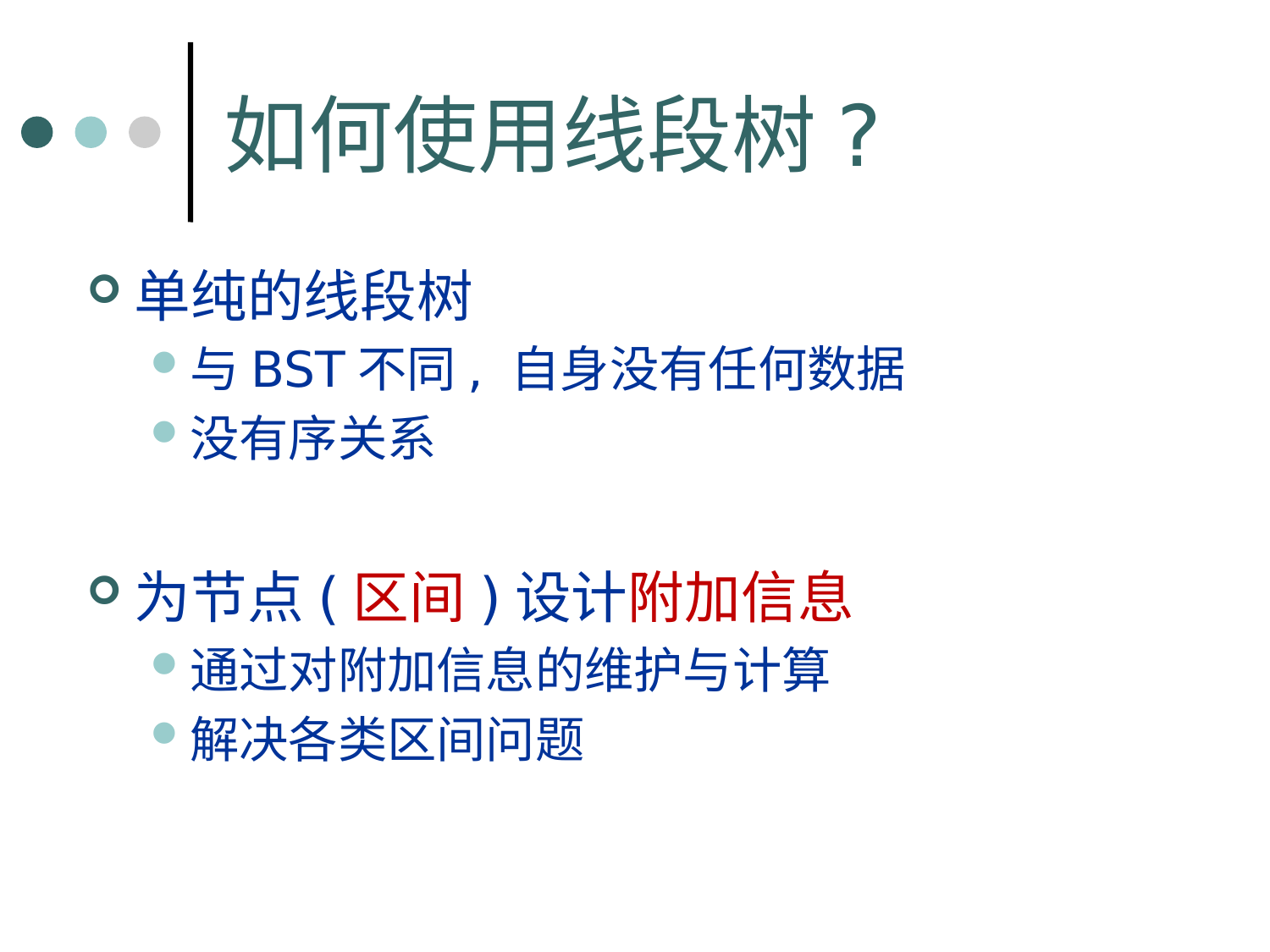

# 如何使用线段树?
单纯的线段树
与BST不同, 自身没有任何数据
没有序关系

为节点(区间)设计附加信息
通过对附加信息的维护与计算
解决各类区间问题